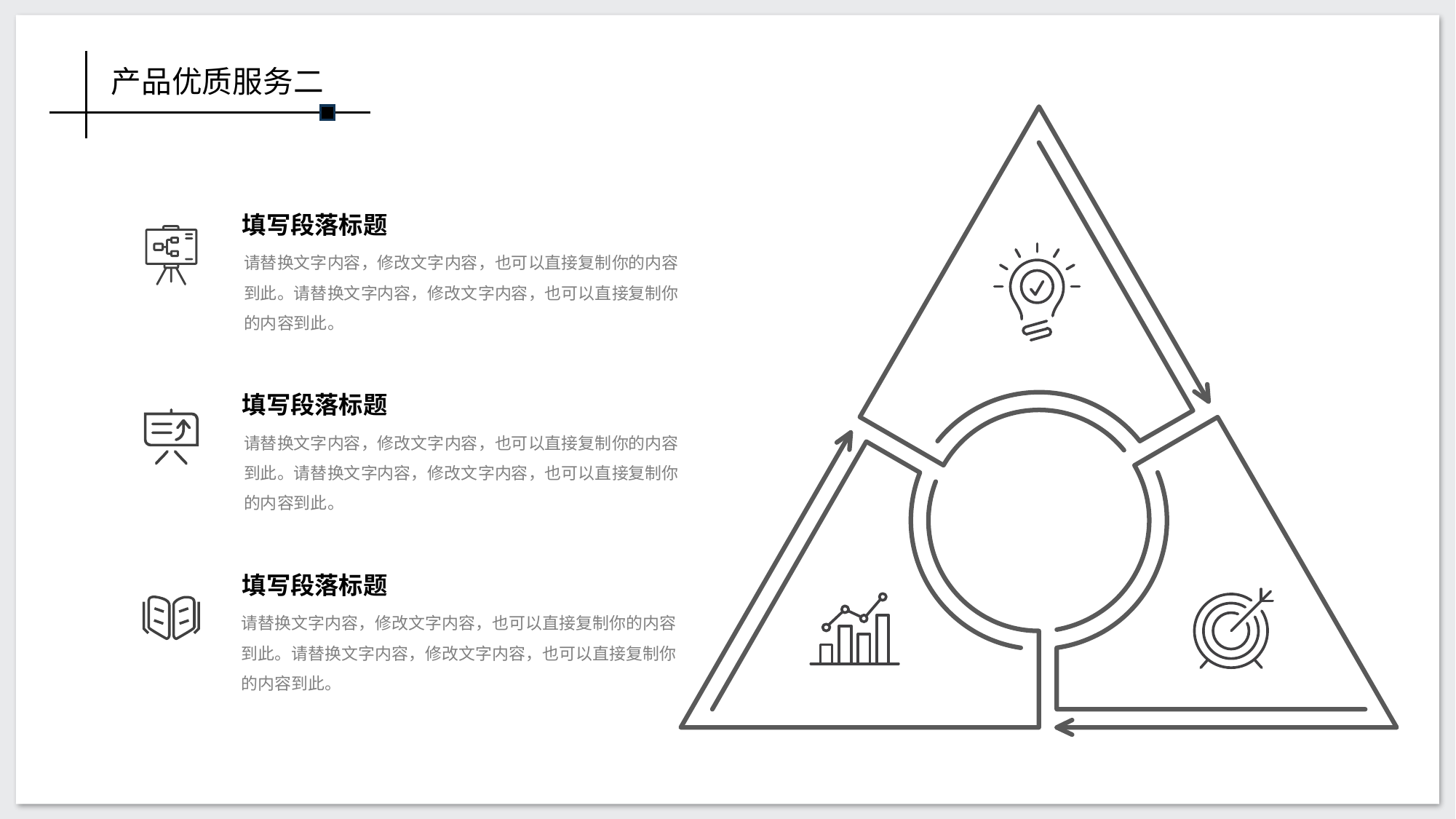

产品优质服务二

填写段落标题

请替换文字内容，修改文字内容，也可以直接复制你的内容到此。请替换文字内容，修改文字内容，也可以直接复制你的内容到此。

填写段落标题

请替换文字内容，修改文字内容，也可以直接复制你的内容到此。请替换文字内容，修改文字内容，也可以直接复制你的内容到此。

填写段落标题

请替换文字内容，修改文字内容，也可以直接复制你的内容到此。请替换文字内容，修改文字内容，也可以直接复制你的内容到此。